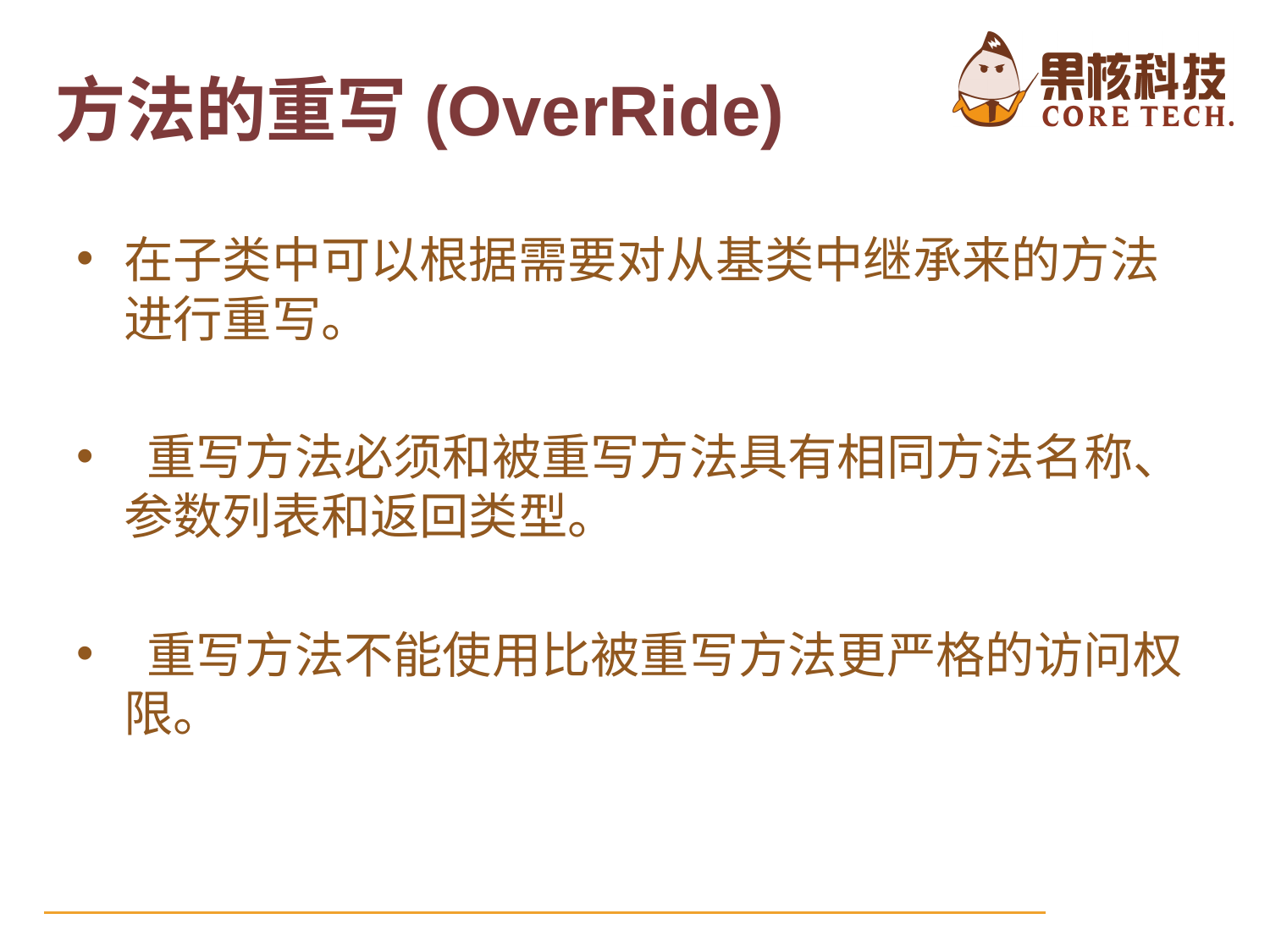

在子类中可以根据需要对从基类中继承来的方法进行重写。

 重写方法必须和被重写方法具有相同方法名称、参数列表和返回类型。

 重写方法不能使用比被重写方法更严格的访问权限。
方法的重写(OverRide)